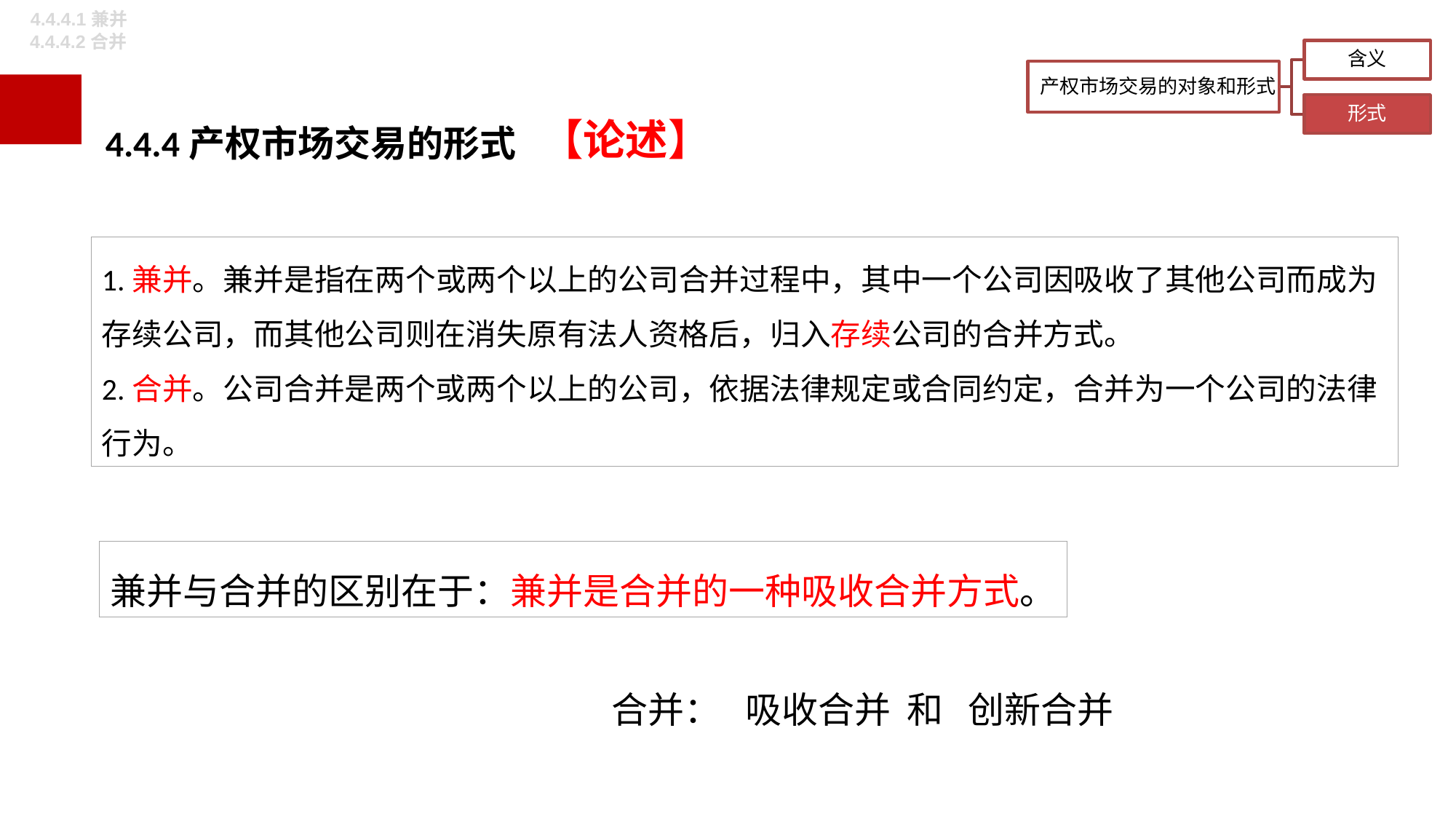

4.4.4.1兼并
 产权市场交易的对象和形式
含义
形式
4.4.4.2合并
4.4.4产权市场交易的形式
【论述】
1.兼并。兼并是指在两个或两个以上的公司合并过程中，其中一个公司因吸收了其他公司而成为存续公司，而其他公司则在消失原有法人资格后，归入存续公司的合并方式。
2.合并。公司合并是两个或两个以上的公司，依据法律规定或合同约定，合并为一个公司的法律行为。
兼并与合并的区别在于：兼并是合并的一种吸收合并方式。
合并：   吸收合并  和   创新合并